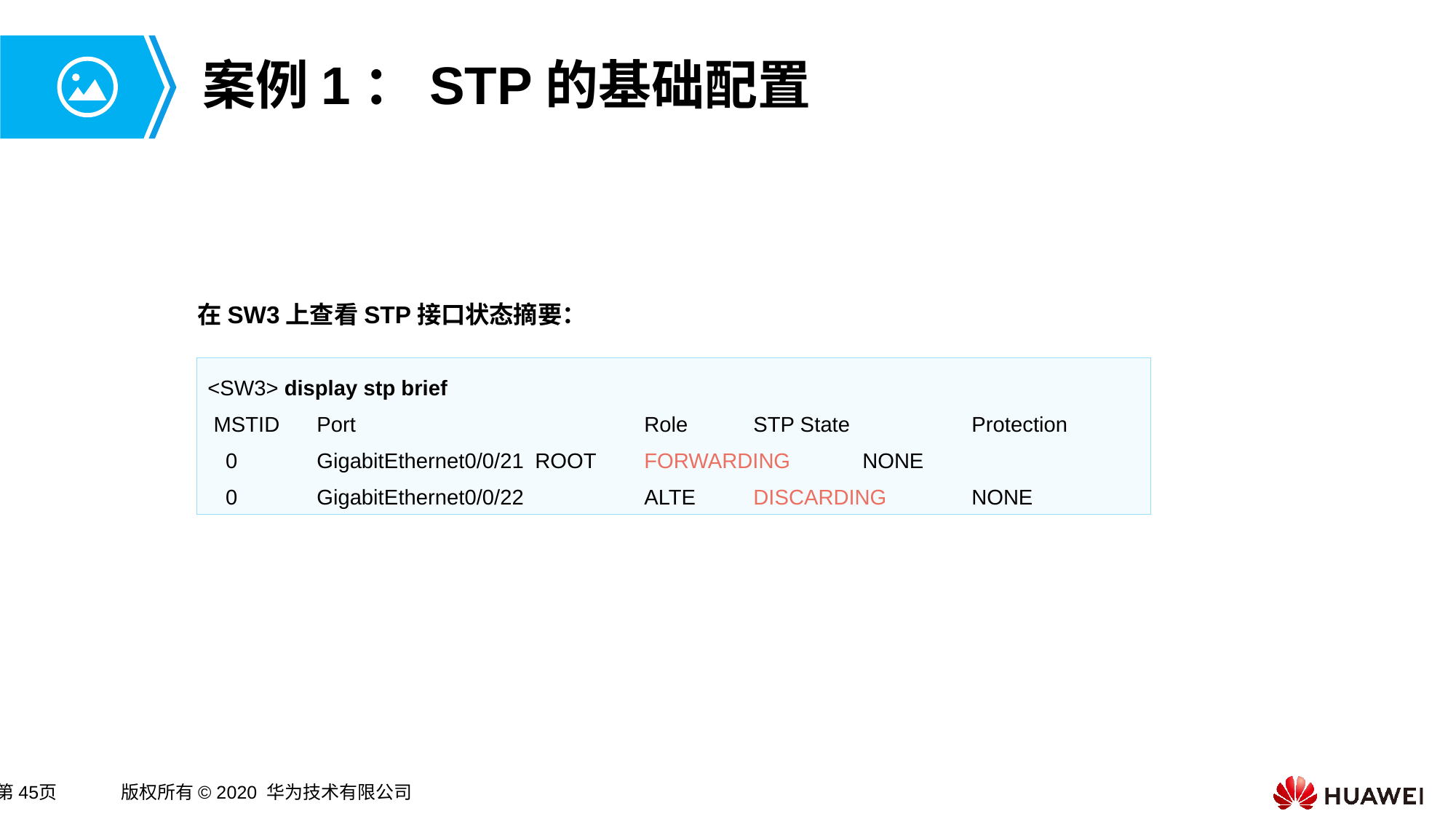

# 案例1：STP的基础配置
在SW3上查看STP接口状态摘要：
<SW3> display stp brief
 MSTID	Port                      		Role	STP State    	Protection
   0  	GigabitEthernet0/0/21 	ROOT  	FORWARDING 	NONE
   0  	GigabitEthernet0/0/22  	ALTE  	DISCARDING   	NONE